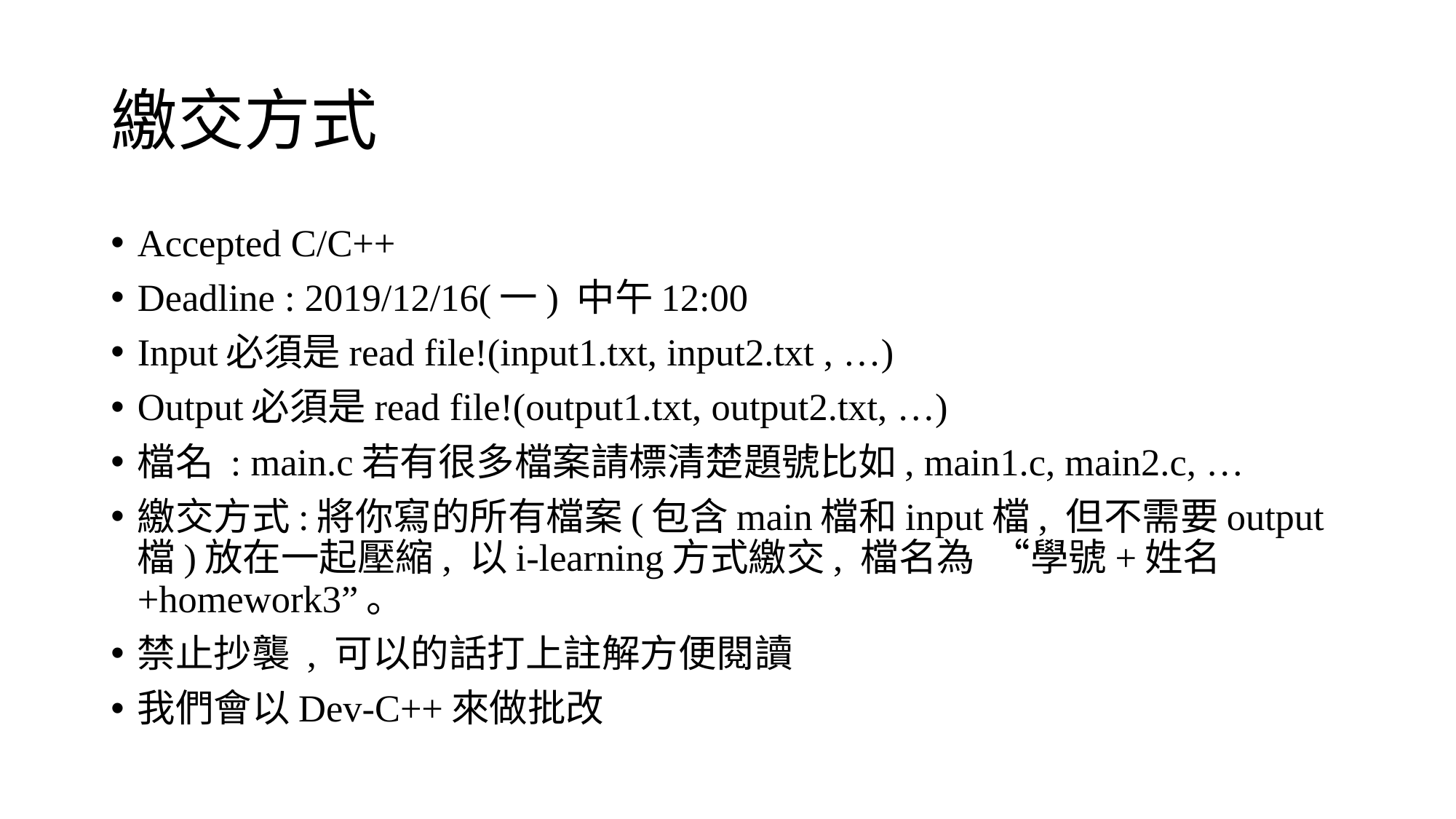

# 繳交方式
Accepted C/C++
Deadline : 2019/12/16(一) 中午12:00
Input必須是read file!(input1.txt, input2.txt , …)
Output必須是read file!(output1.txt, output2.txt, …)
檔名 : main.c若有很多檔案請標清楚題號比如, main1.c, main2.c, …
繳交方式:將你寫的所有檔案(包含main檔和input檔, 但不需要output檔)放在一起壓縮, 以i-learning方式繳交, 檔名為  “學號+姓名+homework3”。
禁止抄襲 , 可以的話打上註解方便閱讀
我們會以Dev-C++來做批改